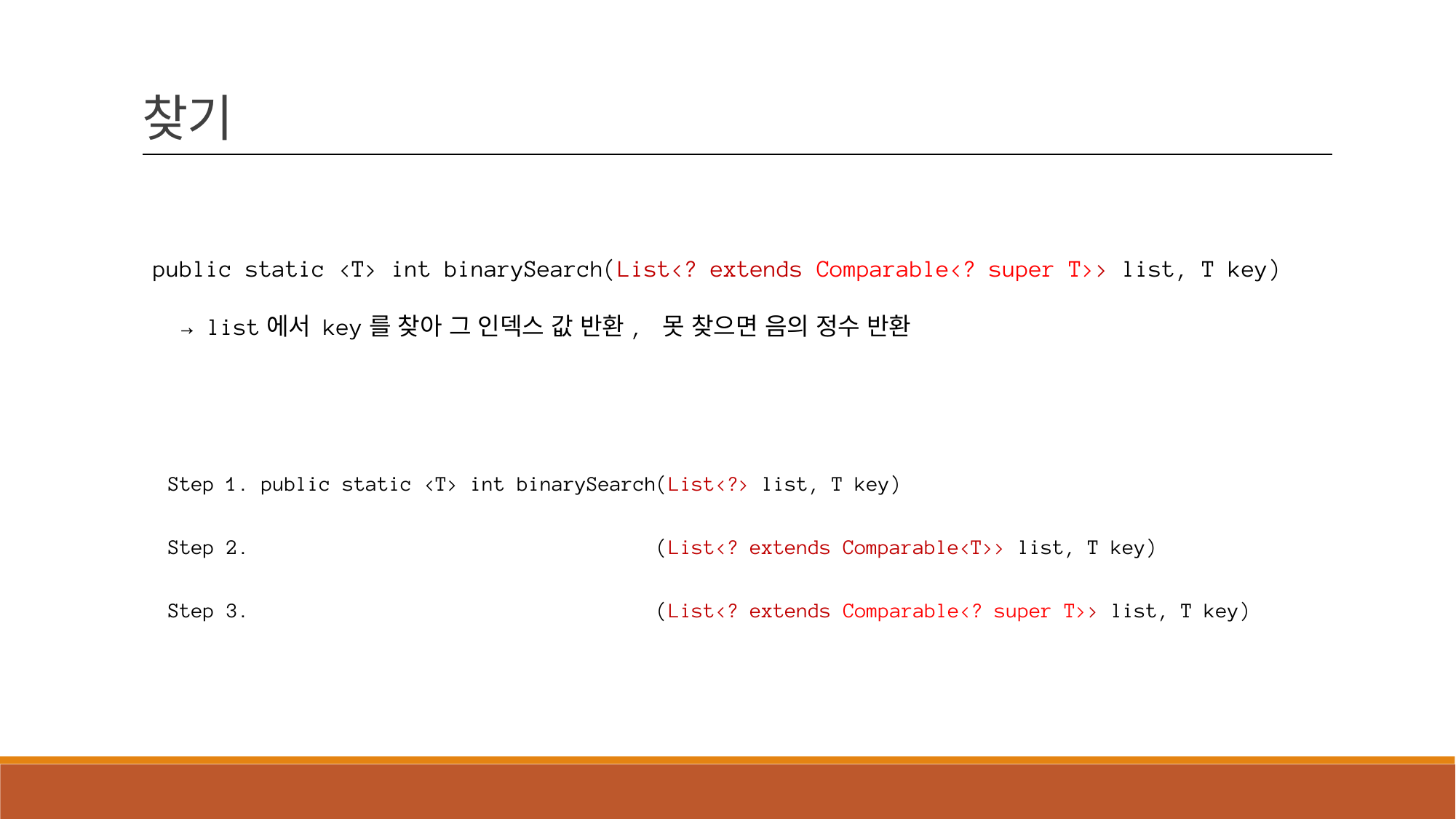

찾기
public static <T> int binarySearch(List<? extends Comparable<? super T>> list, T key)
  → list에서 key를 찾아 그 인덱스 값 반환, 못 찾으면 음의 정수 반환
Step 1. public static <T> int binarySearch(List<?> list, T key)
Step 2.                                   (List<? extends Comparable<T>> list, T key)
Step 3.                                   (List<? extends Comparable<? super T>> list, T key)